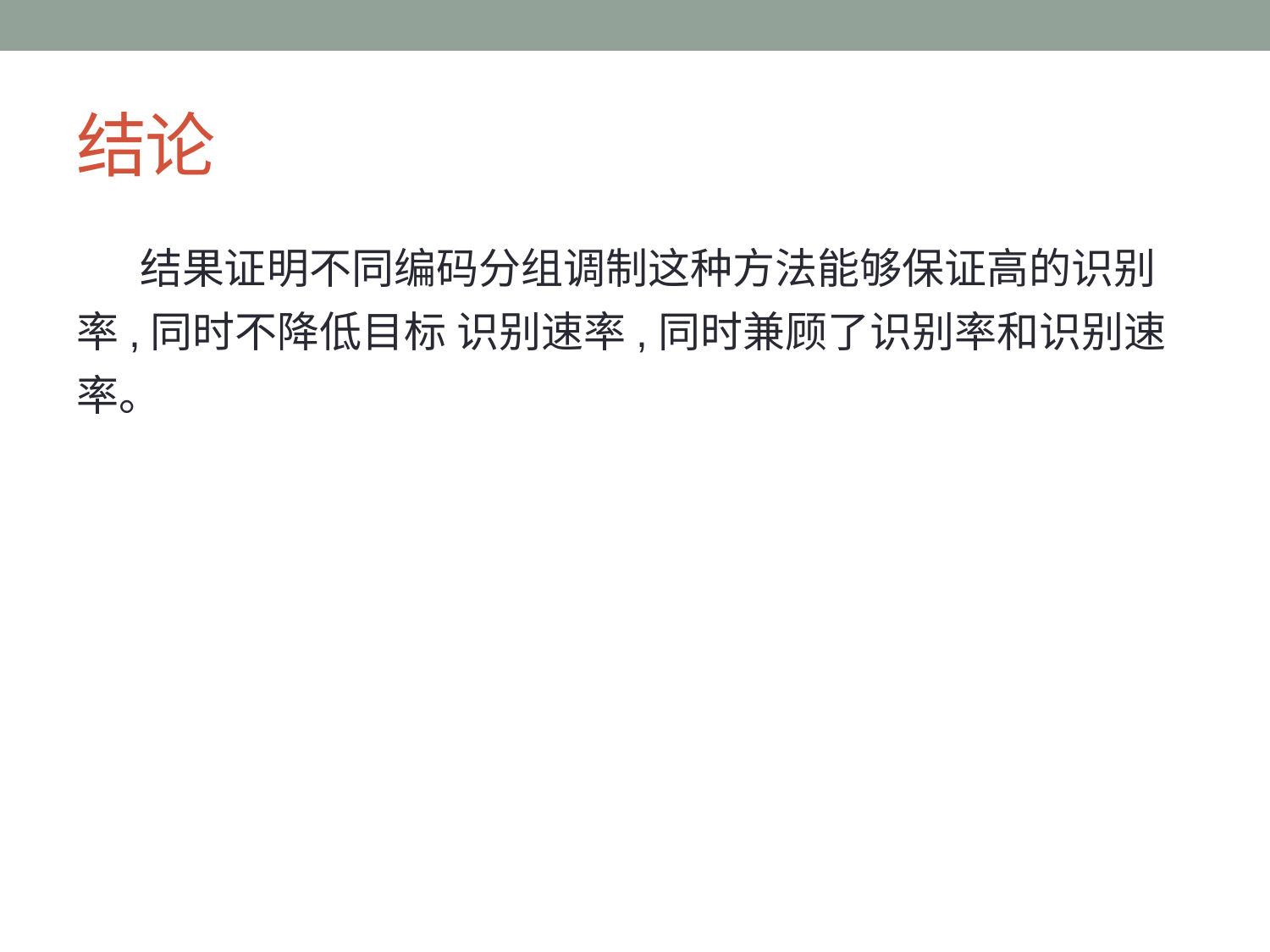

# 结论
结果证明不同编码分组调制这种方法能够保证高的识别率,同时不降低目标 识别速率,同时兼顾了识别率和识别速率。